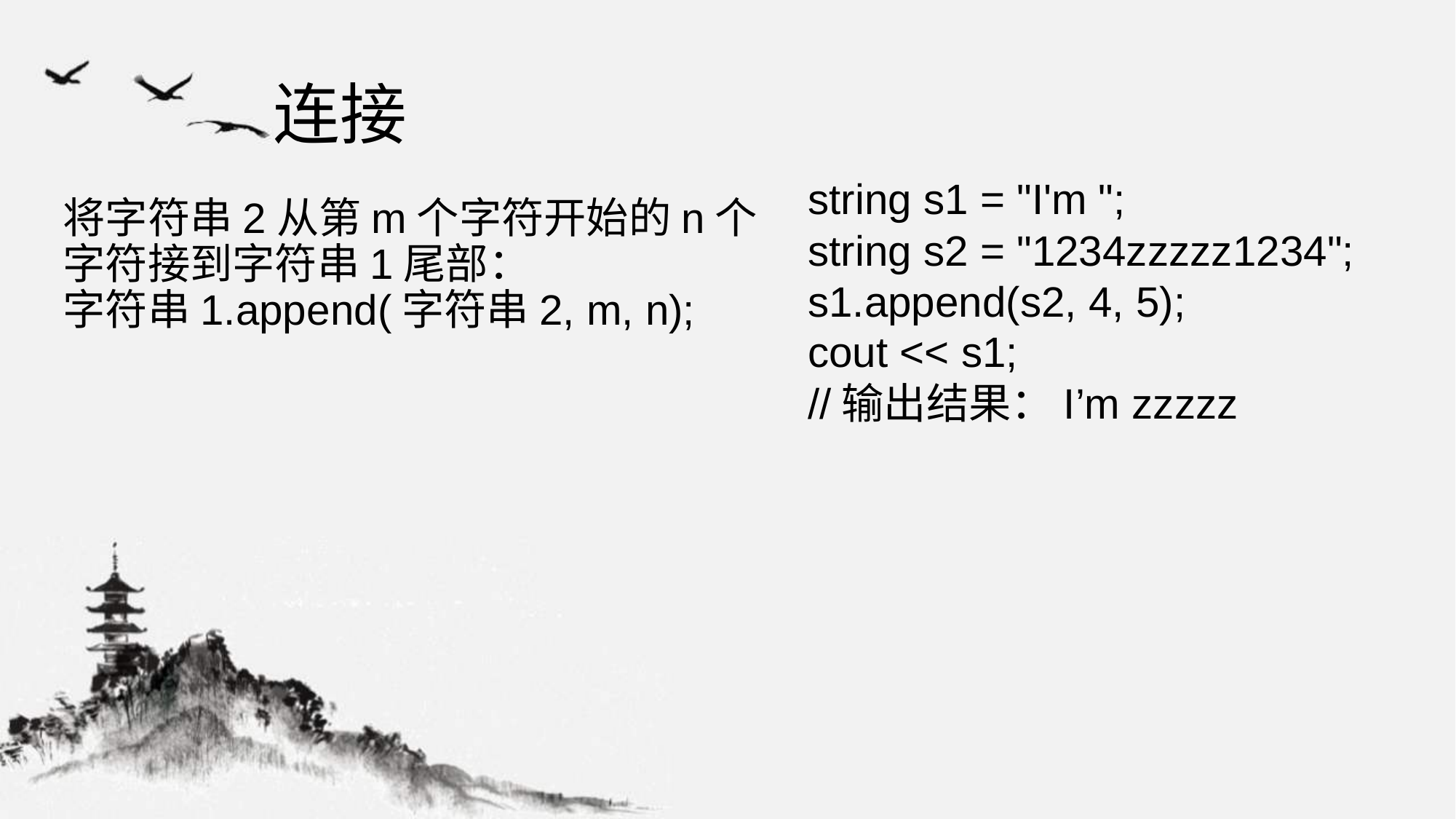

# 连接
string s1 = "I'm ";
string s2 = "1234zzzzz1234";
s1.append(s2, 4, 5);
cout << s1;
//输出结果：I’m zzzzz
将字符串2从第m个字符开始的n个字符接到字符串1尾部：
字符串1.append(字符串2, m, n);